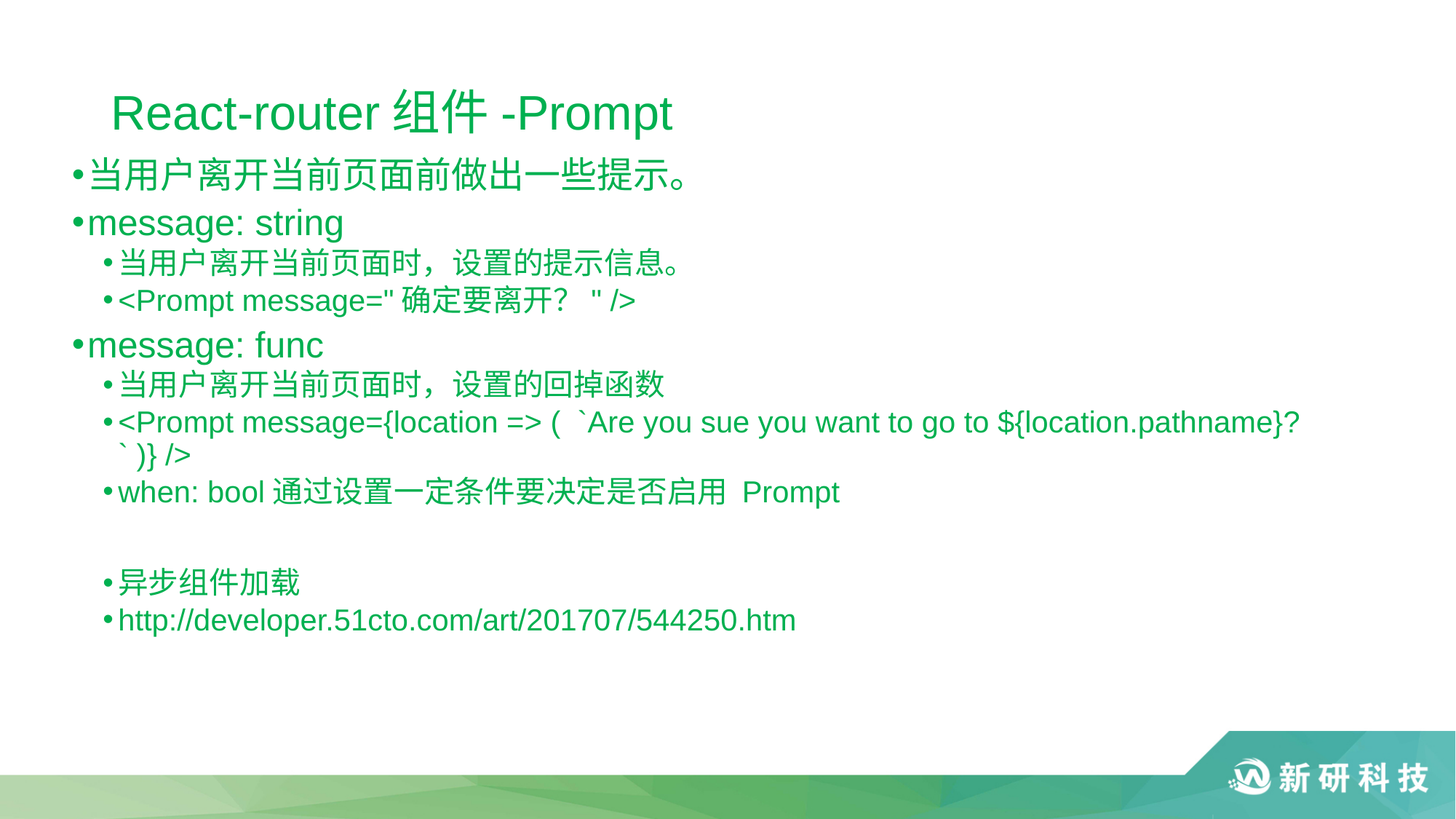

# React-router组件-Prompt
当用户离开当前页面前做出一些提示。
message: string
当用户离开当前页面时，设置的提示信息。
<Prompt message="确定要离开？" />
message: func
当用户离开当前页面时，设置的回掉函数
<Prompt message={location => (  `Are you sue you want to go to ${location.pathname}?` )} />
when: bool通过设置一定条件要决定是否启用 Prompt

异步组件加载
http://developer.51cto.com/art/201707/544250.htm